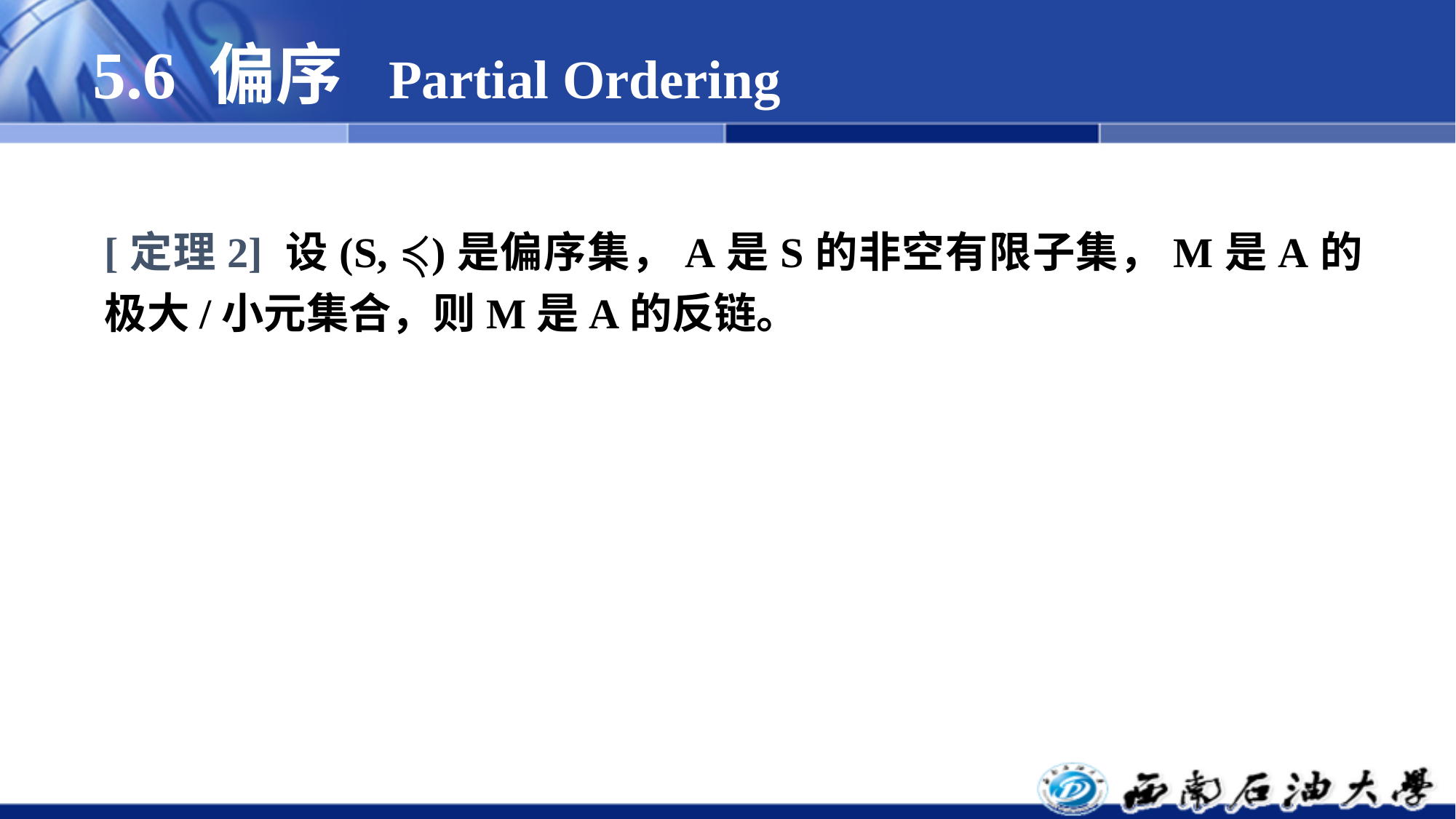

# 5.6 偏序  Partial Ordering
[定理2] 设(S, ≼)是偏序集，A是S的非空有限子集，M是A的极大/小元集合，则M是A的反链。